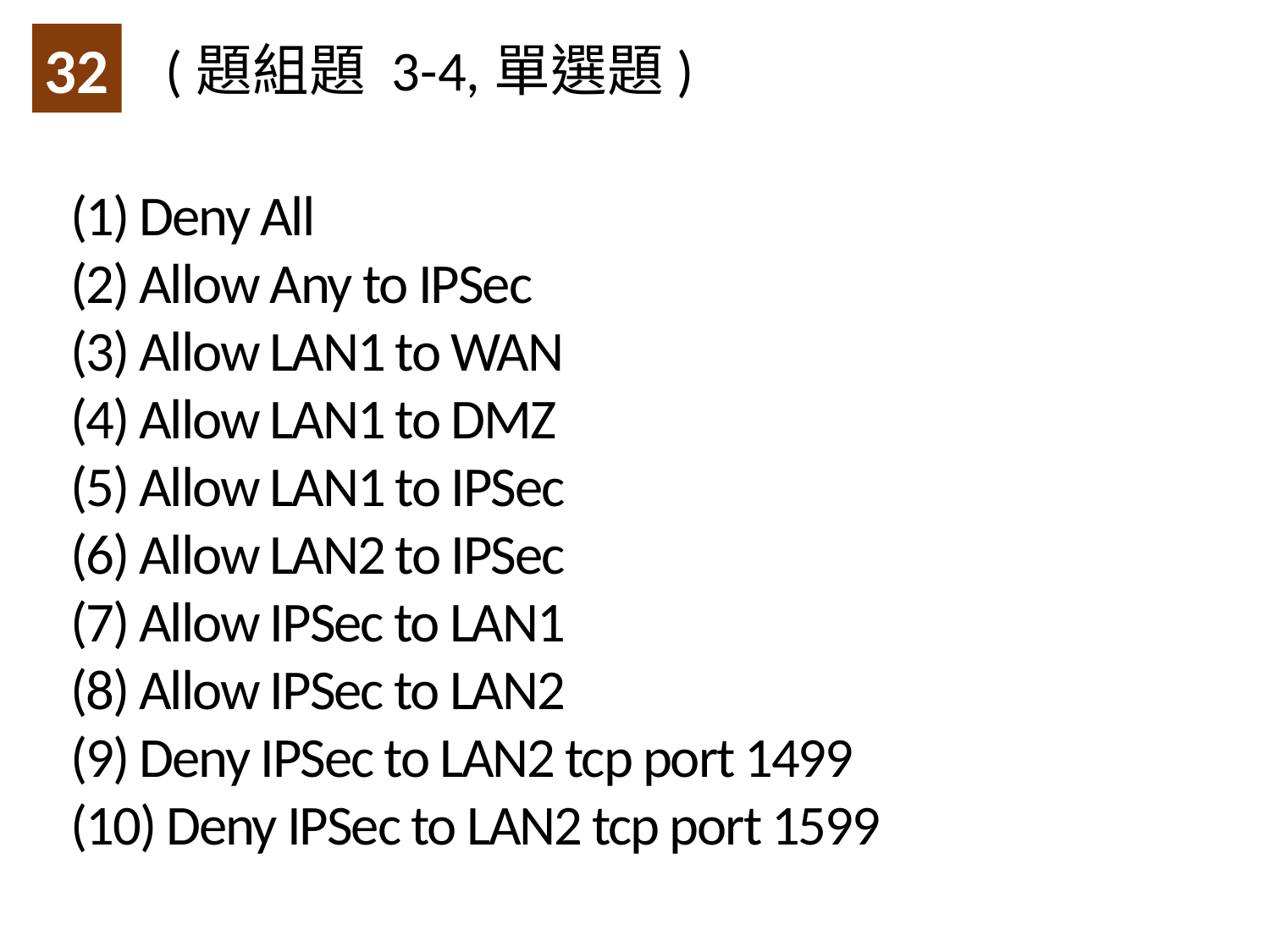

32
(題組題 3-4,單選題)
(1) Deny All
(2) Allow Any to IPSec
(3) Allow LAN1 to WAN
(4) Allow LAN1 to DMZ
(5) Allow LAN1 to IPSec
(6) Allow LAN2 to IPSec
(7) Allow IPSec to LAN1
(8) Allow IPSec to LAN2
(9) Deny IPSec to LAN2 tcp port 1499
(10) Deny IPSec to LAN2 tcp port 1599